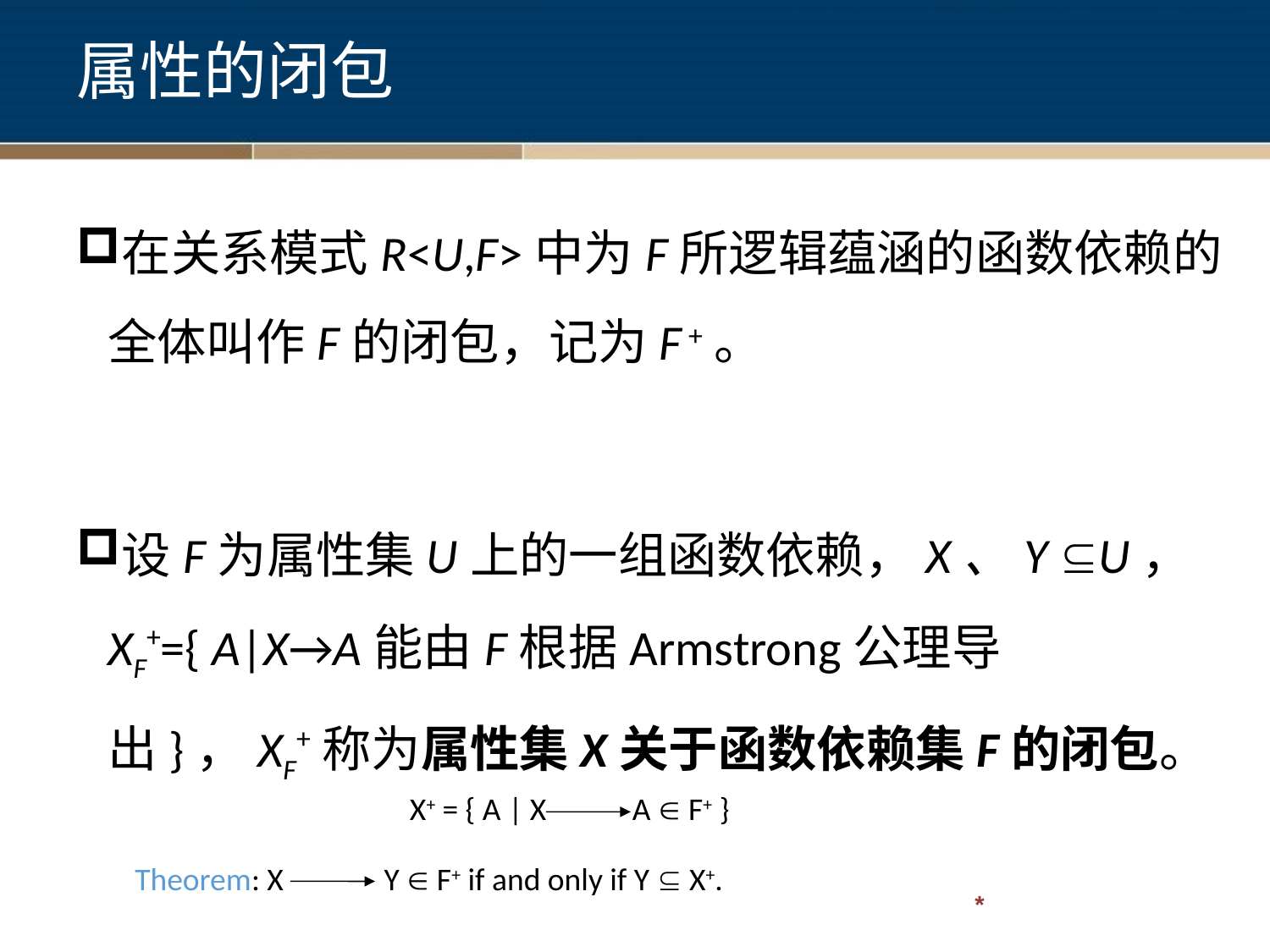

属性的闭包
在关系模式R<U,F>中为F所逻辑蕴涵的函数依赖的全体叫作F的闭包，记为F +。

设F为属性集U上的一组函数依赖，X、Y ⊆U， XF+={ A|X→A能由F根据Armstrong公理导出}，XF+称为属性集X关于函数依赖集F的闭包。
 X+ = { A | X            A ∈ F+ }

Theorem: X              Y ∈ F+ if and only if Y ⊆ X+.

*